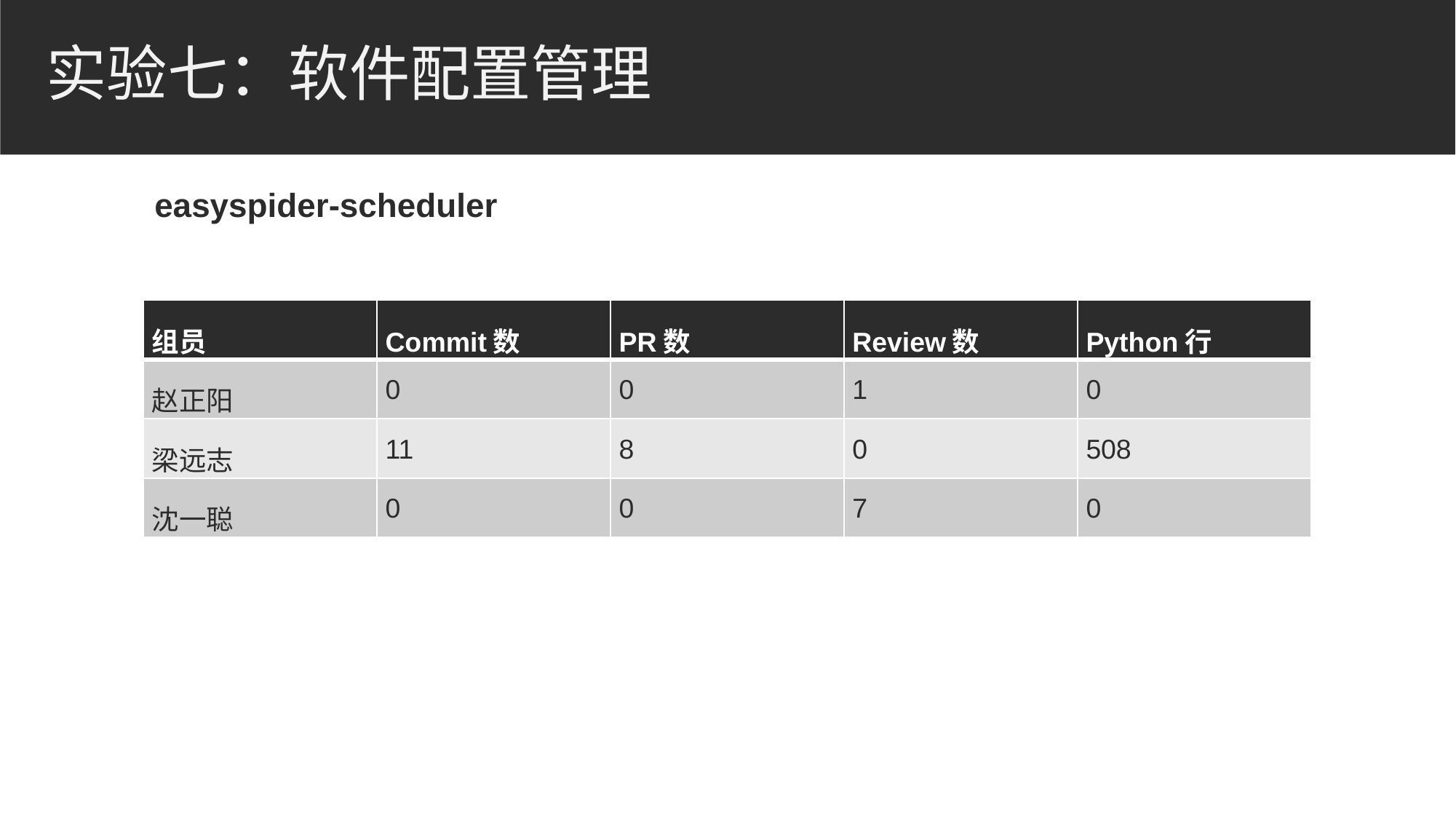

# 实验七：软件配置管理
easyspider-scheduler

| 组员 | Commit数 | PR数 | Review数 | Python行 |
| --- | --- | --- | --- | --- |
| 赵正阳 | 0 | 0 | 1 | 0 |
| 梁远志 | 11 | 8 | 0 | 508 |
| 沈一聪 | 0 | 0 | 7 | 0 |